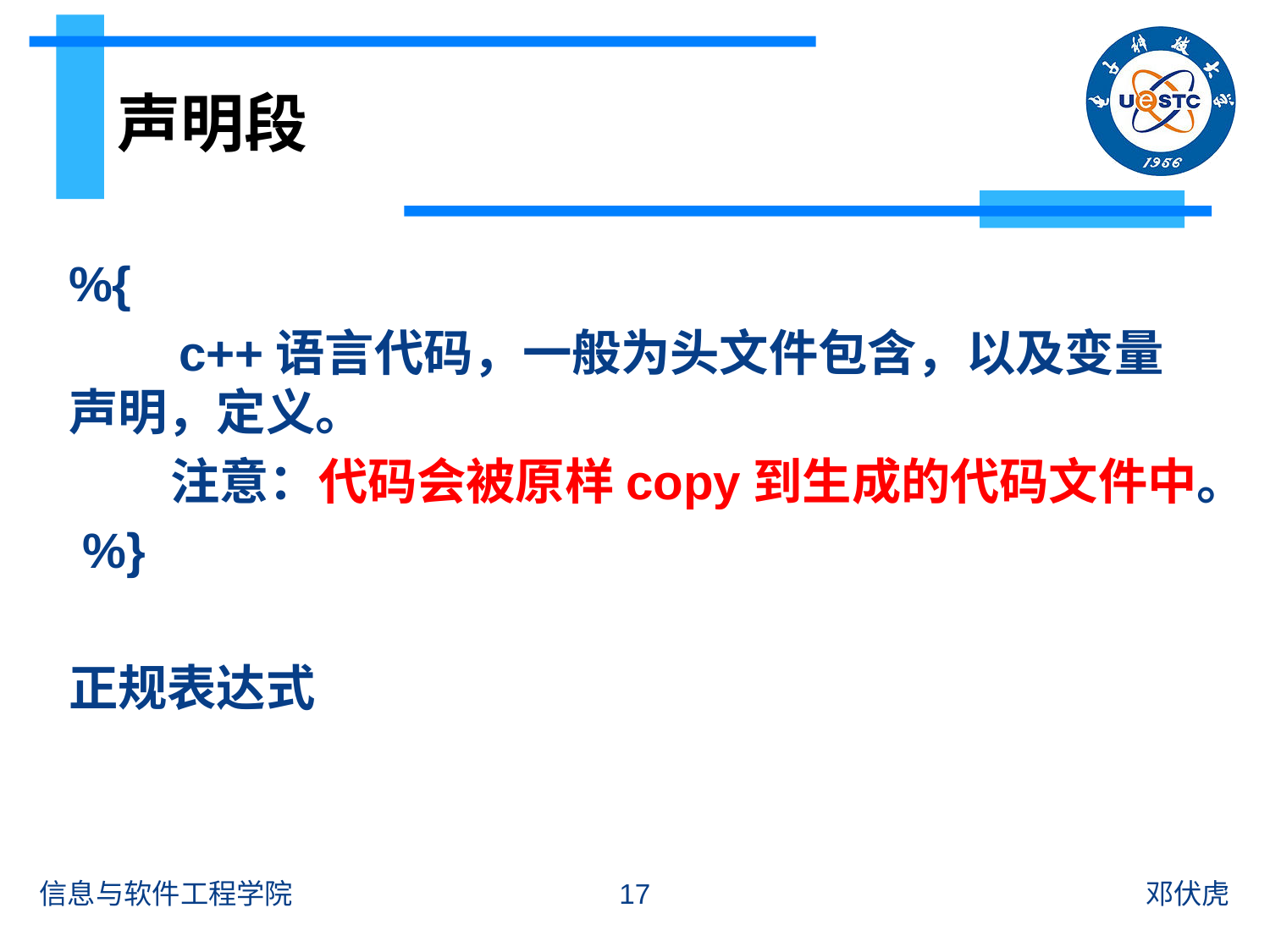

# 声明段
%{
        c++语言代码，一般为头文件包含，以及变量声明，定义。
        注意：代码会被原样copy到生成的代码文件中。
 %}

正规表达式
17
信息与软件工程学院
邓伏虎